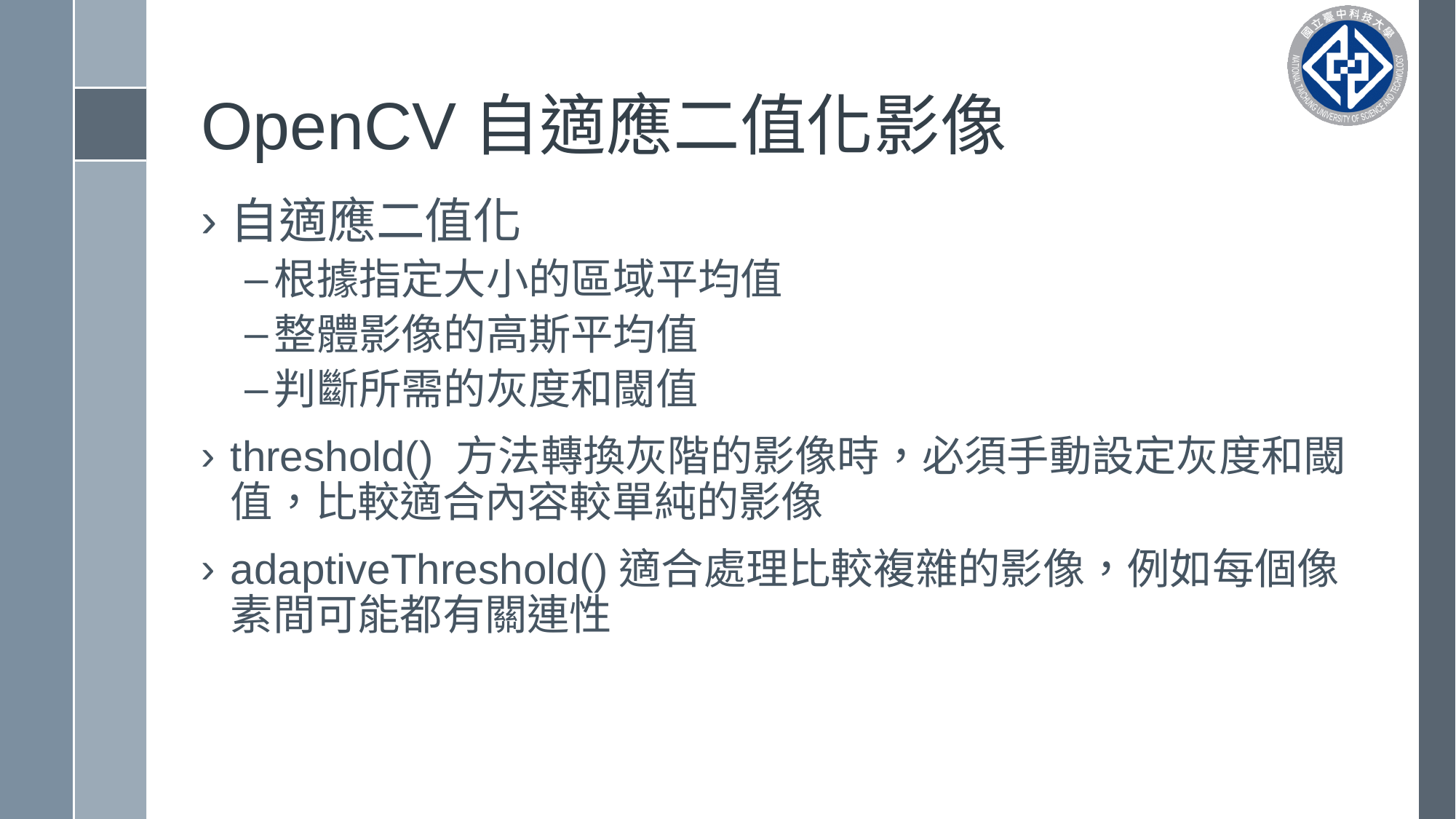

# OpenCV自適應二值化影像
自適應二值化
根據指定大小的區域平均值
整體影像的高斯平均值
判斷所需的灰度和閾值
threshold() 方法轉換灰階的影像時，必須手動設定灰度和閾值，比較適合內容較單純的影像
adaptiveThreshold()適合處理比較複雜的影像，例如每個像素間可能都有關連性